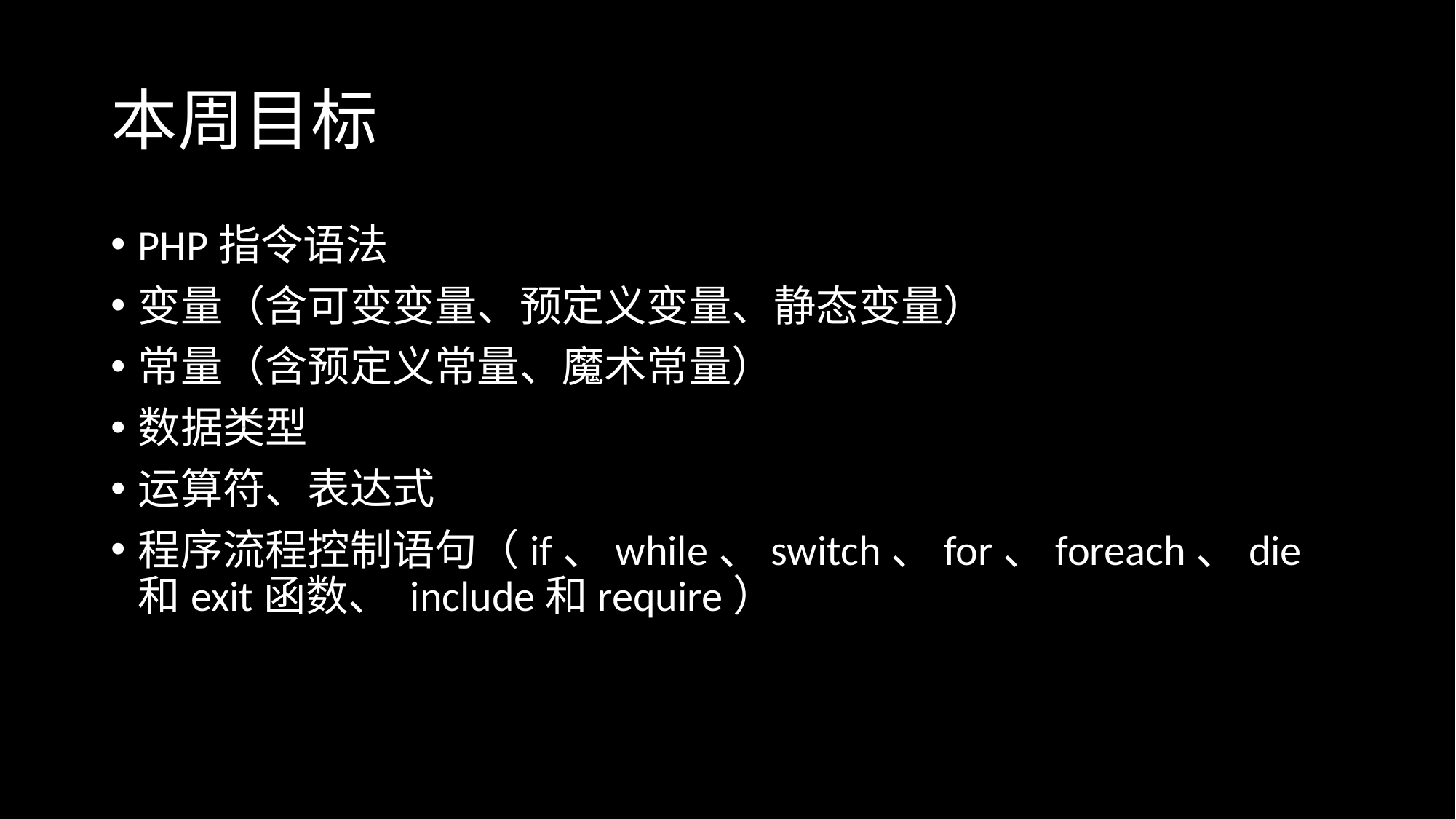

# 本周目标
PHP指令语法
变量（含可变变量、预定义变量、静态变量）
常量（含预定义常量、魔术常量）
数据类型
运算符、表达式
程序流程控制语句（if、while、switch、for、foreach、die和exit函数、 include和require）